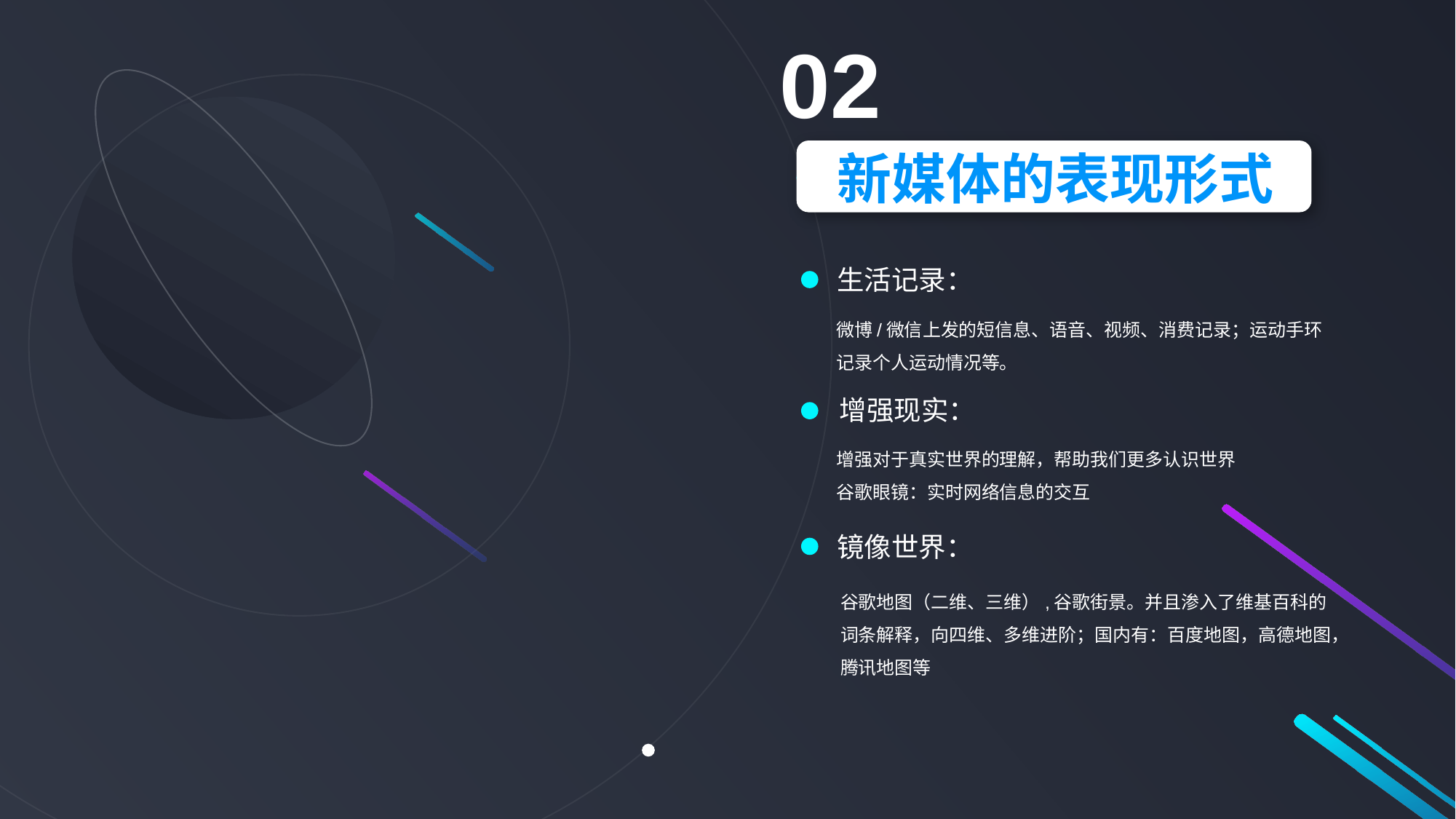

02

新媒体的表现形式

   生活记录：

微博/微信上发的短信息、语音、视频、消费记录；运动手环
记录个人运动情况等。
   增强现实：

增强对于真实世界的理解，帮助我们更多认识世界
谷歌眼镜：实时网络信息的交互

   镜像世界：

谷歌地图（二维、三维）,谷歌街景。并且渗入了维基百科的词条解释，向四维、多维进阶；国内有：百度地图，高德地图，腾讯地图等